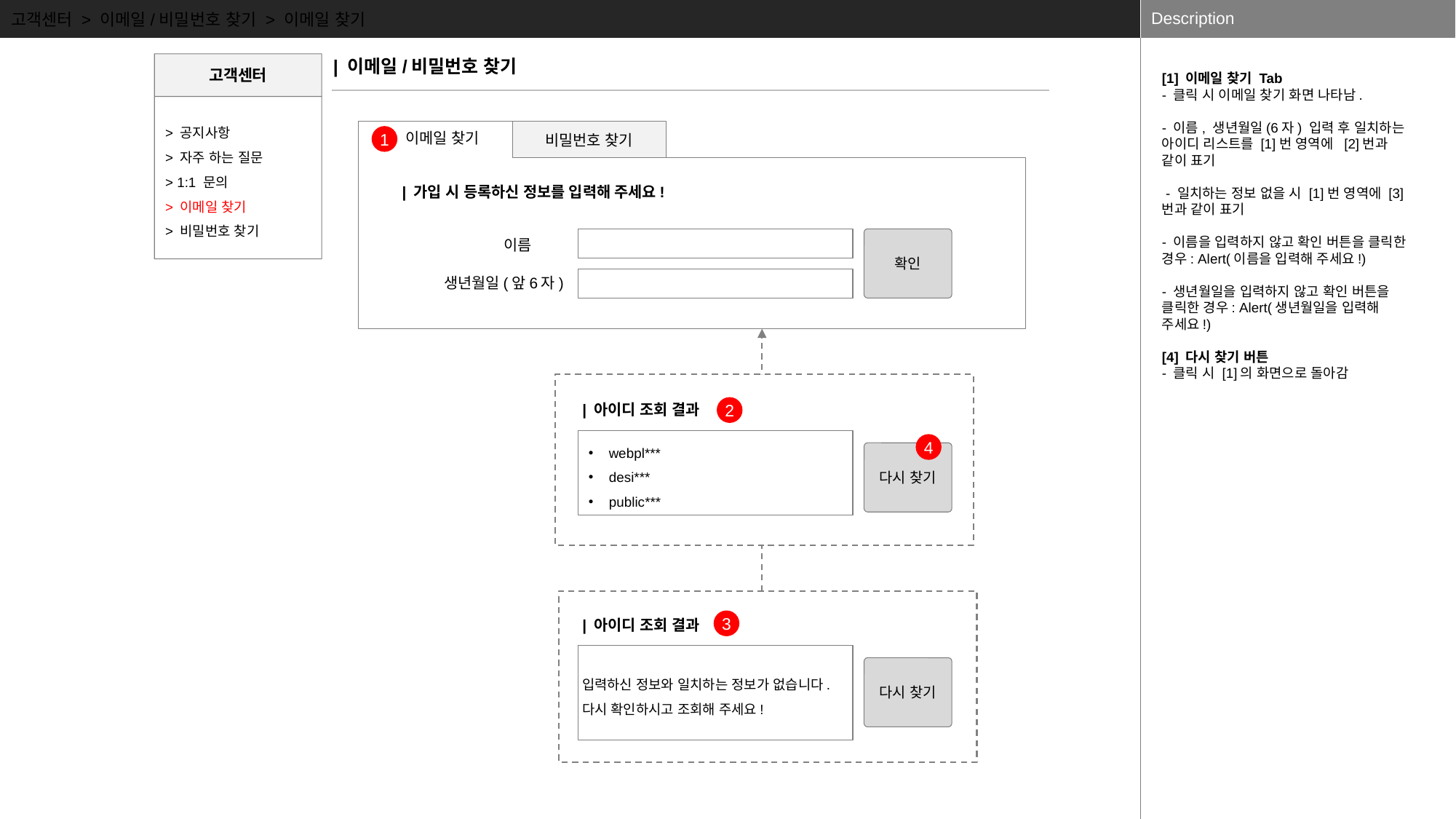

고객센터 > 이메일/비밀번호 찾기 > 이메일 찾기
 | 이메일/비밀번호 찾기
고객센터

[1] 이메일 찾기 Tab
- 클릭 시 이메일 찾기 화면 나타남.

- 이름, 생년월일(6자) 입력 후 일치하는 아이디 리스트를 [1]번 영역에  [2]번과 같이 표기

 - 일치하는 정보 없을 시 [1]번 영역에 [3]번과 같이 표기

- 이름을 입력하지 않고 확인 버튼을 클릭한 경우: Alert(이름을 입력해 주세요!)

- 생년월일을 입력하지 않고 확인 버튼을 클릭한 경우: Alert(생년월일을 입력해 주세요!)

[4] 다시 찾기 버튼
- 클릭 시 [1]의 화면으로 돌아감

> 공지사항
> 자주 하는 질문
> 1:1 문의
> 이메일 찾기
> 비밀번호 찾기
비밀번호 찾기

이메일 찾기
1
| 가입 시 등록하신 정보를 입력해 주세요!
확인

이름
생년월일(앞6자)

| 아이디 조회 결과
2
webpl***
desi***
public***
4
다시 찾기

3
| 아이디 조회 결과
입력하신 정보와 일치하는 정보가 없습니다.
다시 확인하시고 조회해 주세요!
다시 찾기